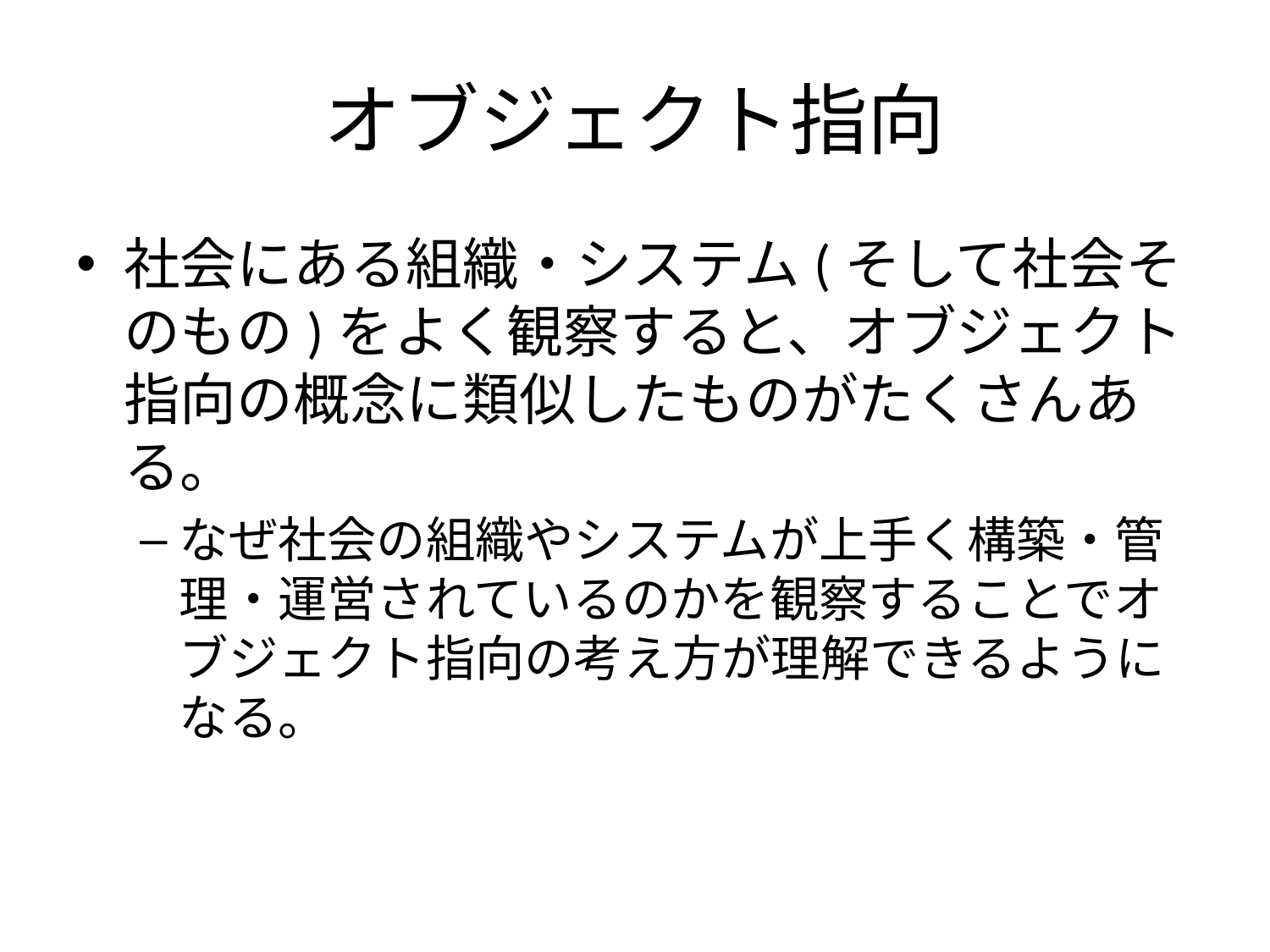

# オブジェクト指向
社会にある組織・システム(そして社会そのもの)をよく観察すると、オブジェクト指向の概念に類似したものがたくさんある。
なぜ社会の組織やシステムが上手く構築・管理・運営されているのかを観察することでオブジェクト指向の考え方が理解できるようになる。